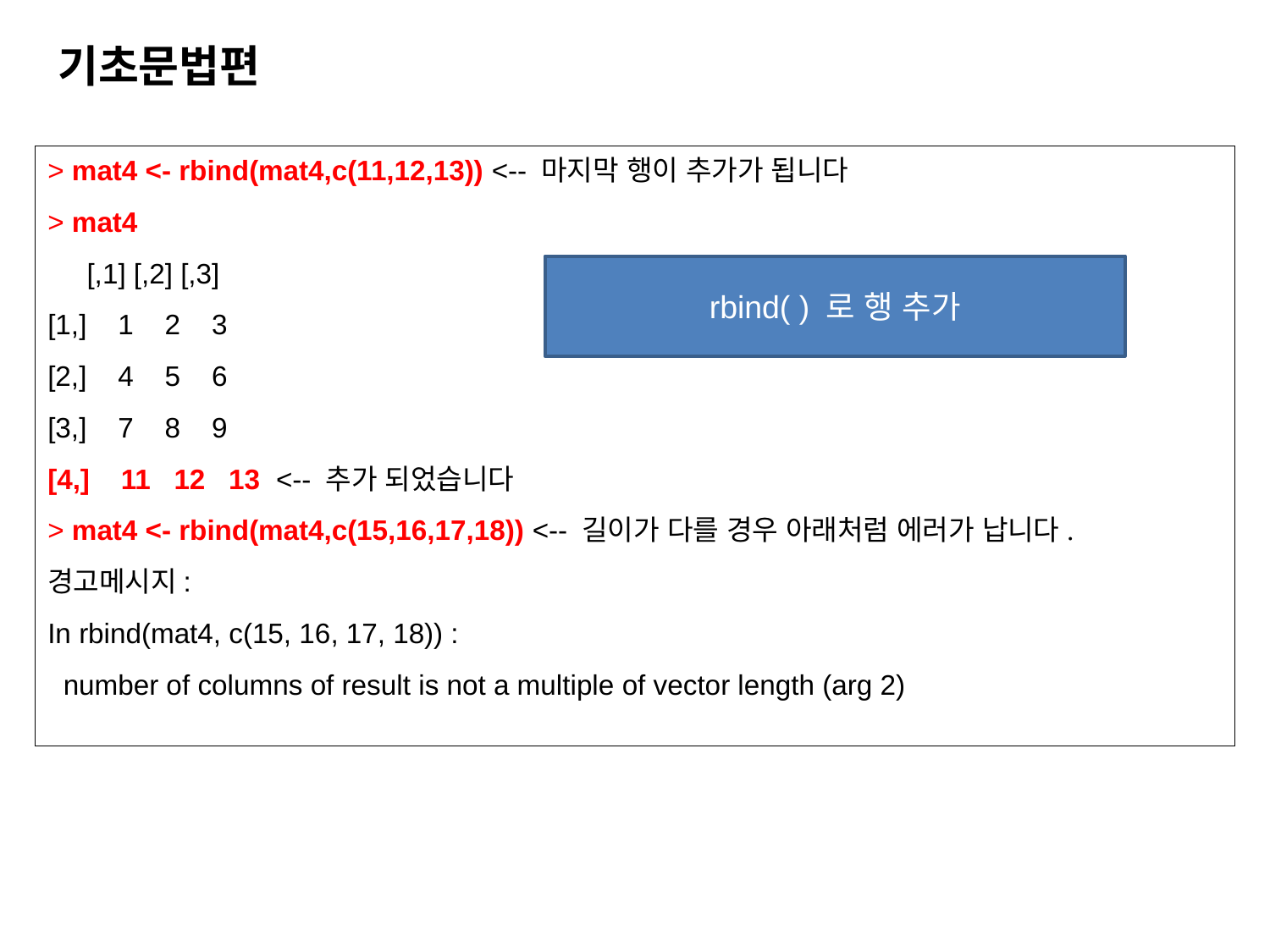

기초문법편
> mat4 <- rbind(mat4,c(11,12,13)) <-- 마지막 행이 추가가 됩니다
> mat4
     [,1] [,2] [,3]
[1,]    1    2    3
[2,]    4    5    6
[3,]    7    8    9
[4,]    11   12   13  <-- 추가 되었습니다
> mat4 <- rbind(mat4,c(15,16,17,18)) <-- 길이가 다를 경우 아래처럼 에러가 납니다.
경고메시지:
In rbind(mat4, c(15, 16, 17, 18)) :
  number of columns of result is not a multiple of vector length (arg 2)
rbind( ) 로 행 추가